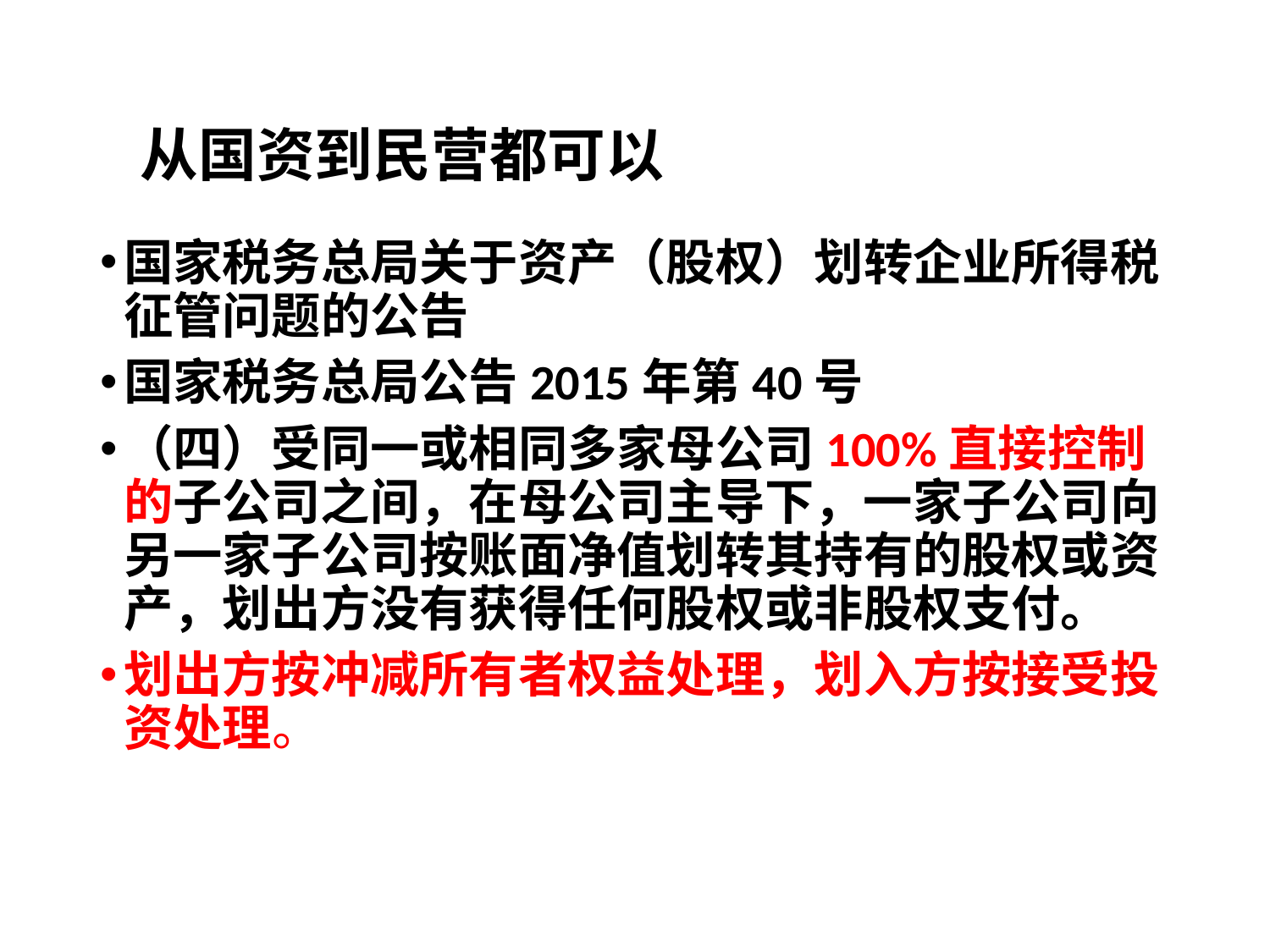

# 从国资到民营都可以
国家税务总局关于资产（股权）划转企业所得税征管问题的公告
国家税务总局公告2015年第40号
（四）受同一或相同多家母公司100%直接控制的子公司之间，在母公司主导下，一家子公司向另一家子公司按账面净值划转其持有的股权或资产，划出方没有获得任何股权或非股权支付。
划出方按冲减所有者权益处理，划入方按接受投资处理。